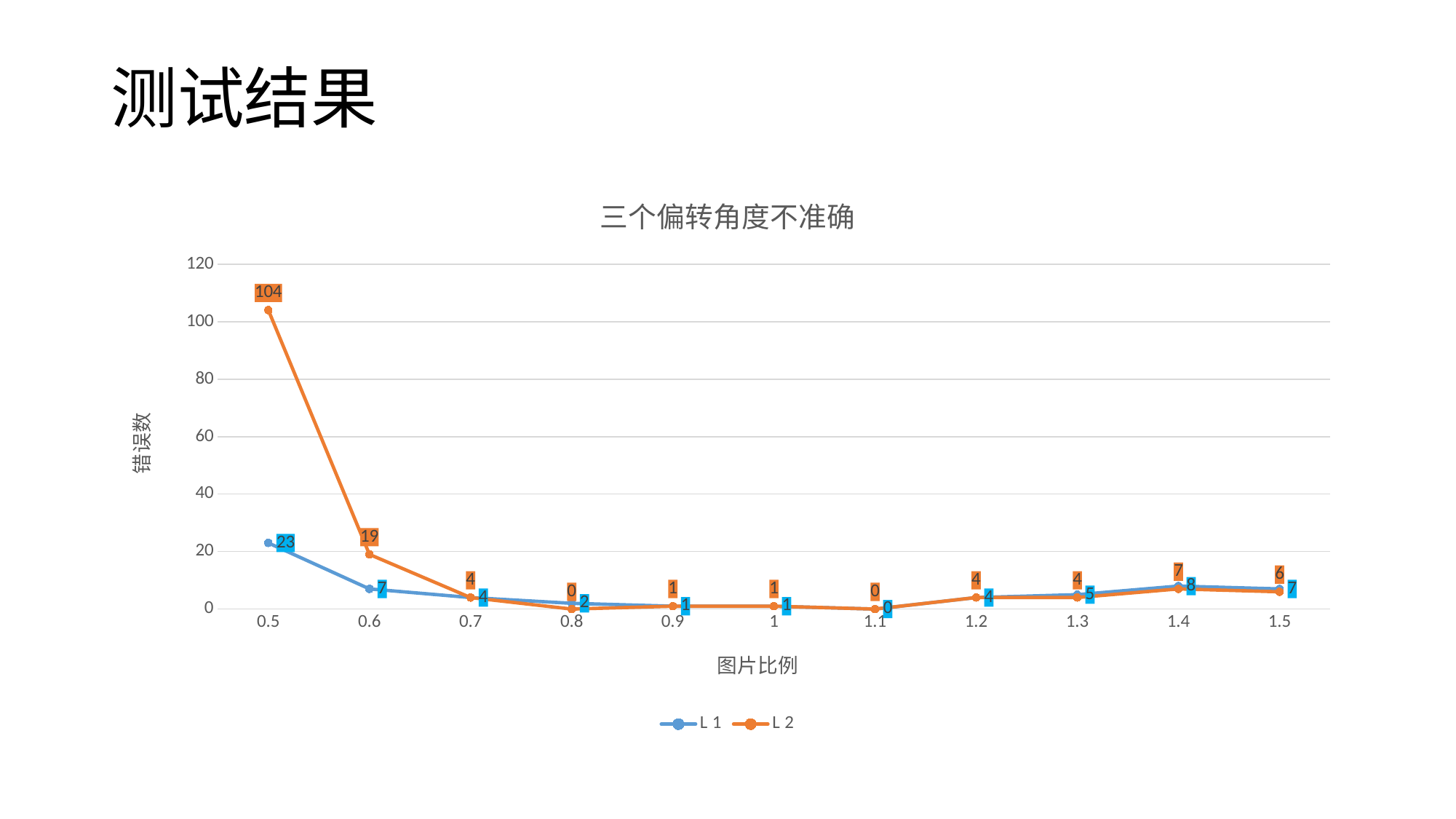

# 测试结果

### Chart: 三个偏转角度不准确

| Category | L 1 | L 2 |
|---|---|---|
| 0.5 | 23.0 | 104.0 |
| 0.6 | 7.0 | 19.0 |
| 0.7 | 4.0 | 4.0 |
| 0.8 | 2.0 | 0.0 |
| 0.9 | 1.0 | 1.0 |
| 1 | 1.0 | 1.0 |
| 1.1000000000000001 | 0.0 | 0.0 |
| 1.2 | 4.0 | 4.0 |
| 1.3 | 5.0 | 4.0 |
| 1.4 | 8.0 | 7.0 |
| 1.5 | 7.0 | 6.0 |